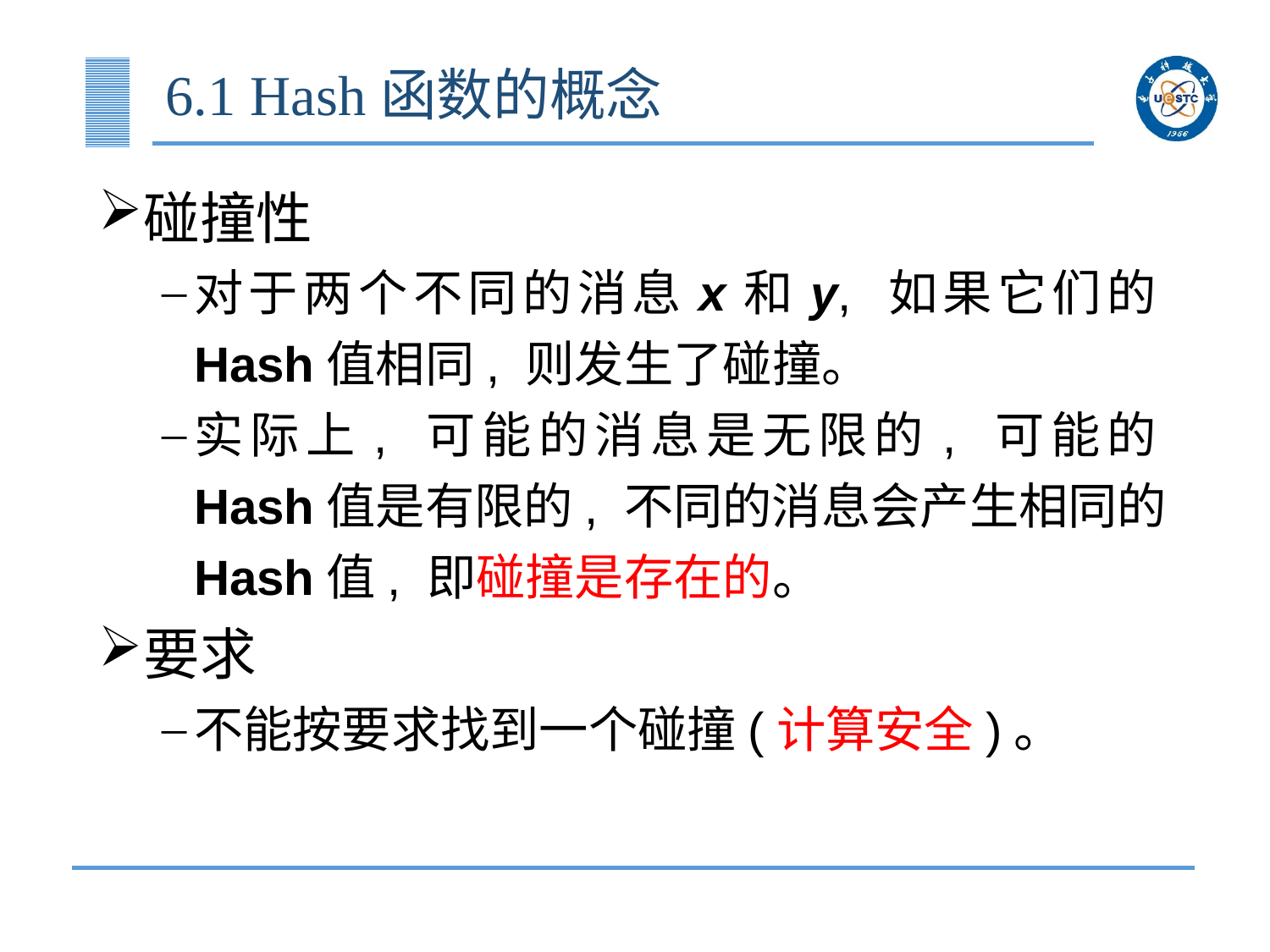

# 6.1 Hash函数的概念
碰撞性
对于两个不同的消息x和y, 如果它们的Hash值相同, 则发生了碰撞。
实际上, 可能的消息是无限的, 可能的Hash值是有限的, 不同的消息会产生相同的Hash值, 即碰撞是存在的。
要求
不能按要求找到一个碰撞(计算安全)。